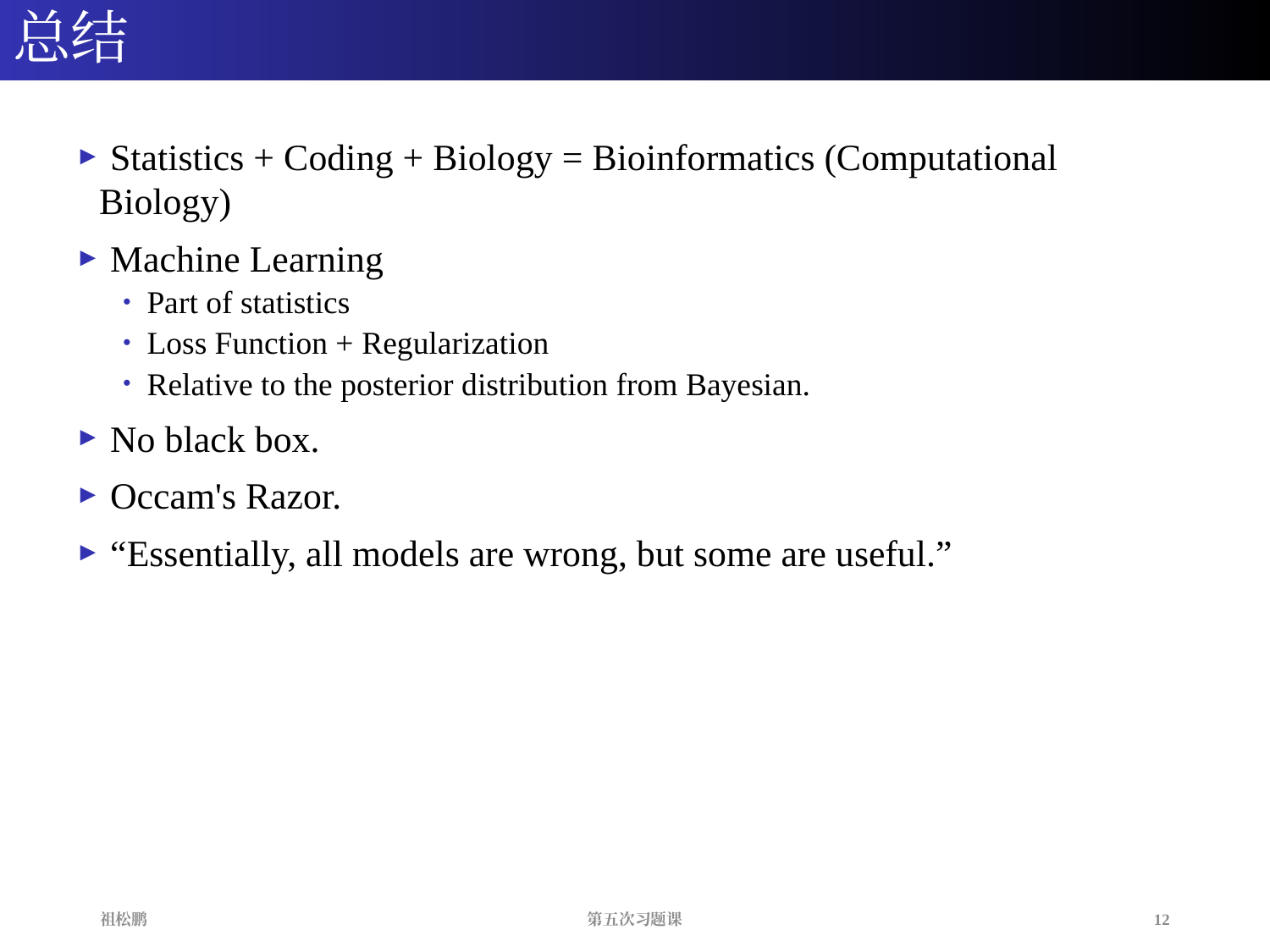

# 总结
 Statistics + Coding + Biology = Bioinformatics (Computational Biology)
 Machine Learning
Part of statistics
Loss Function + Regularization
Relative to the posterior distribution from Bayesian.
 No black box.
 Occam's Razor.
 “Essentially, all models are wrong, but some are useful.”
12
第五次习题课
祖松鹏